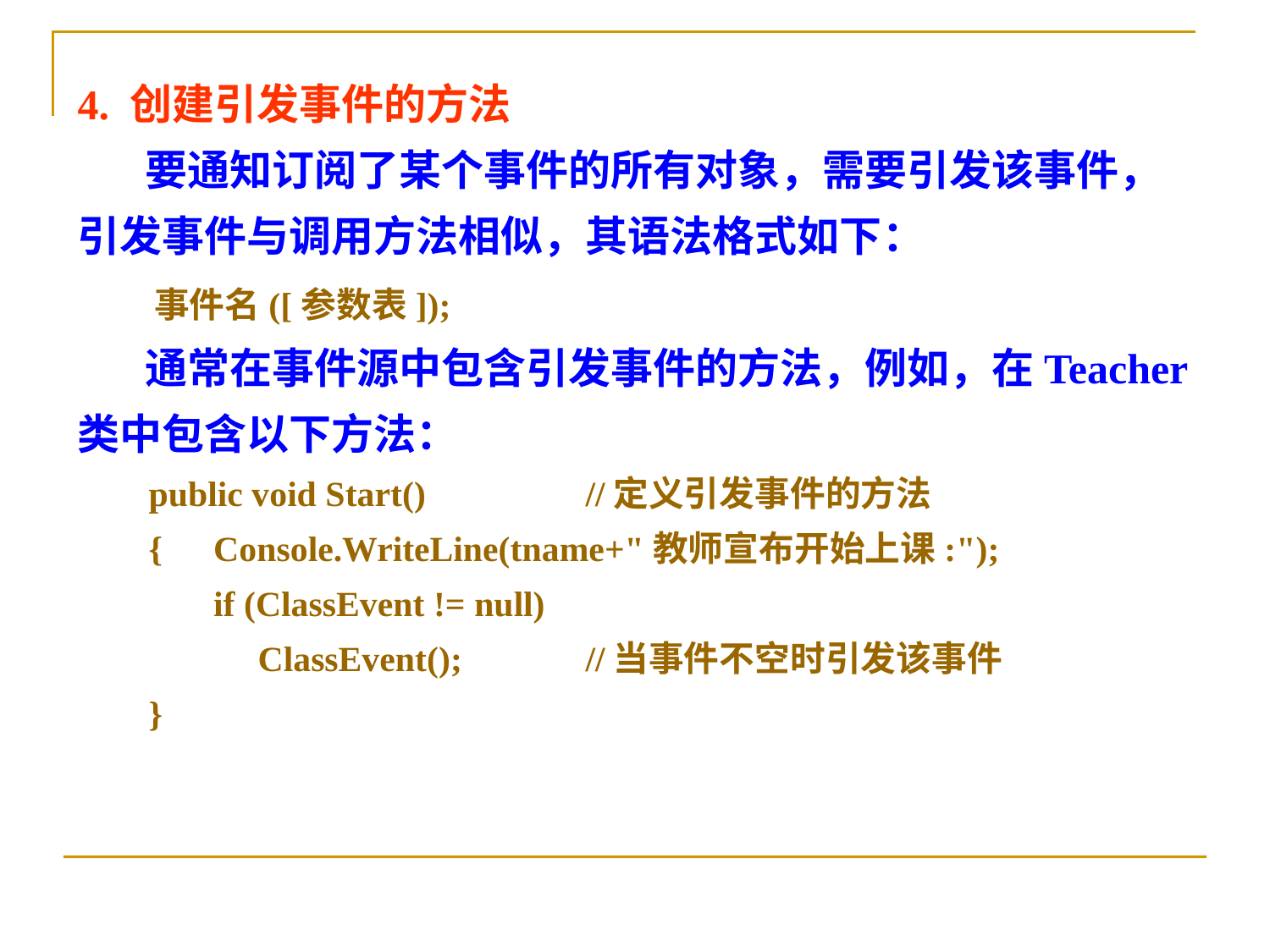

4. 创建引发事件的方法
      要通知订阅了某个事件的所有对象，需要引发该事件，引发事件与调用方法相似，其语法格式如下：
       事件名([参数表]);
      通常在事件源中包含引发事件的方法，例如，在Teacher类中包含以下方法：
        public void Start()		//定义引发事件的方法
        {	 Console.WriteLine(tname+"教师宣布开始上课:");
	 if (ClassEvent != null)
	      ClassEvent();	//当事件不空时引发该事件
        }